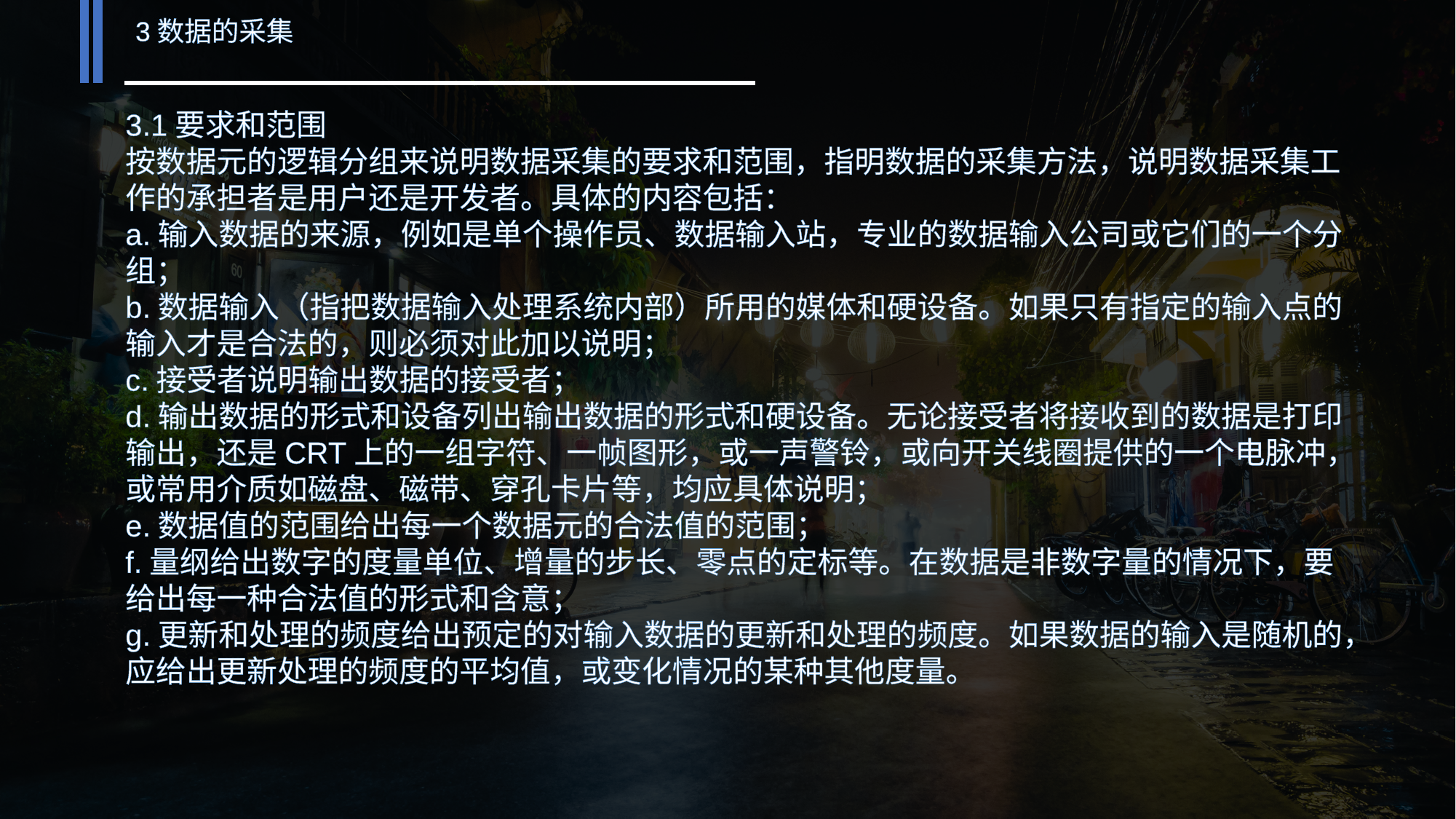

3数据的采集
3.1要求和范围
按数据元的逻辑分组来说明数据采集的要求和范围，指明数据的采集方法，说明数据采集工作的承担者是用户还是开发者。具体的内容包括：
a.输入数据的来源，例如是单个操作员、数据输入站，专业的数据输入公司或它们的一个分组；
b.数据输入（指把数据输入处理系统内部）所用的媒体和硬设备。如果只有指定的输入点的输入才是合法的，则必须对此加以说明；
c.接受者说明输出数据的接受者；
d.输出数据的形式和设备列出输出数据的形式和硬设备。无论接受者将接收到的数据是打印输出，还是CRT上的一组字符、一帧图形，或一声警铃，或向开关线圈提供的一个电脉冲，或常用介质如磁盘、磁带、穿孔卡片等，均应具体说明；
e.数据值的范围给出每一个数据元的合法值的范围；
f.量纲给出数字的度量单位、增量的步长、零点的定标等。在数据是非数字量的情况下，要给出每一种合法值的形式和含意；
g.更新和处理的频度给出预定的对输入数据的更新和处理的频度。如果数据的输入是随机的，应给出更新处理的频度的平均值，或变化情况的某种其他度量。